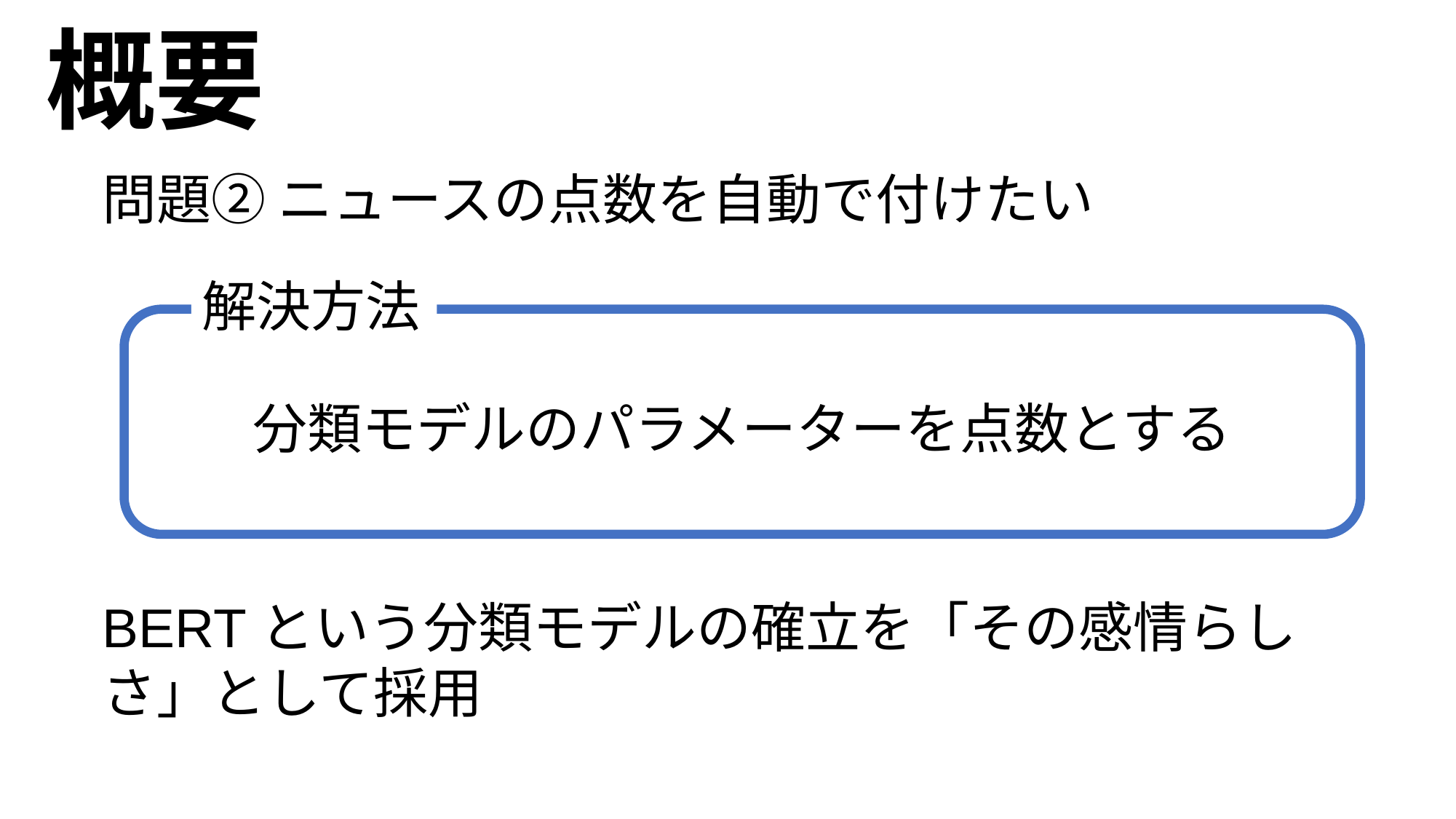

概要
問題② ニュースの点数を自動で付けたい
解決方法

分類モデルのパラメーターを点数とする
BERTという分類モデルの確立を「その感情らしさ」として採用